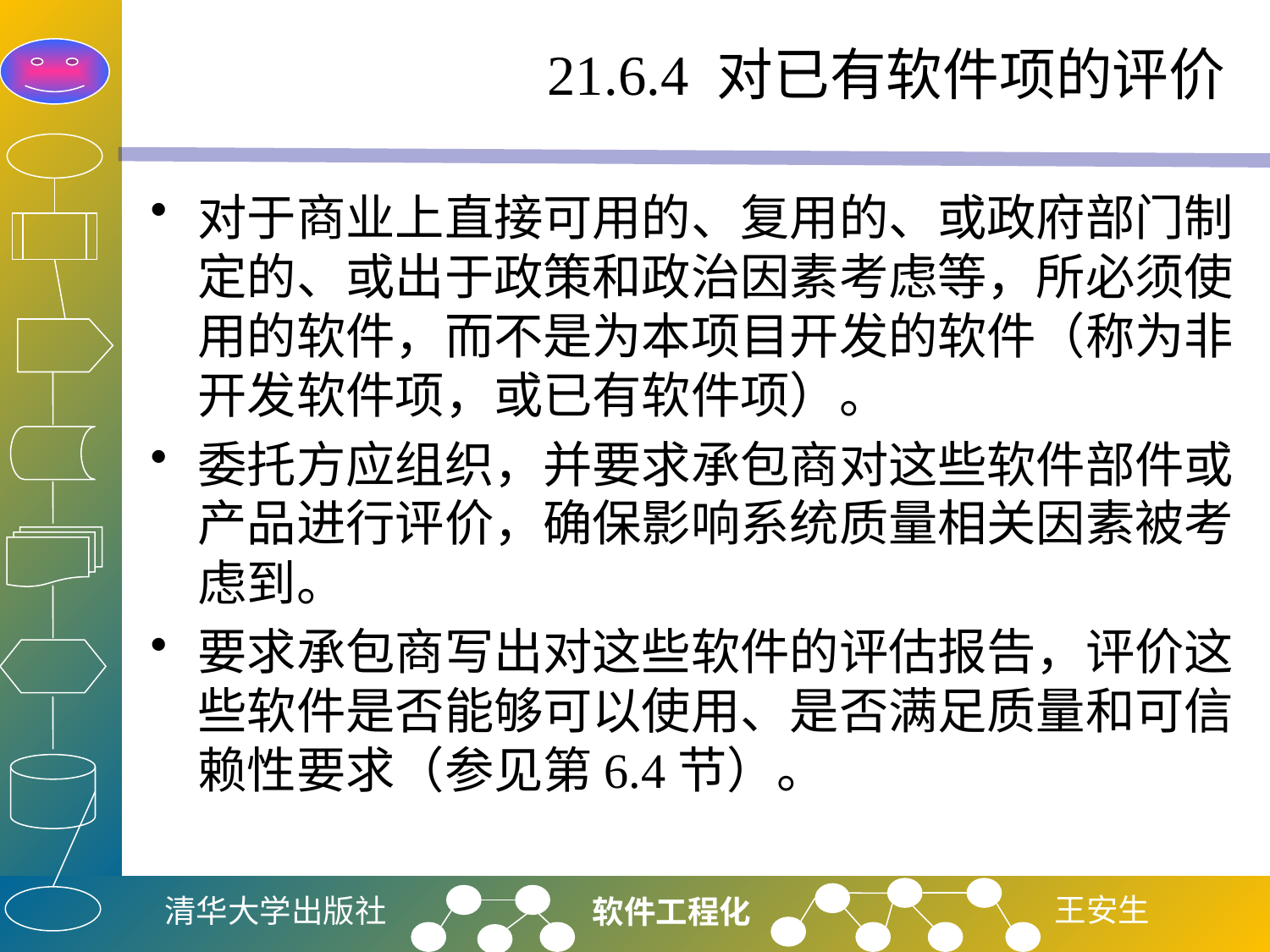

# 21.6.4 对已有软件项的评价
对于商业上直接可用的、复用的、或政府部门制定的、或出于政策和政治因素考虑等，所必须使用的软件，而不是为本项目开发的软件（称为非开发软件项，或已有软件项）。
委托方应组织，并要求承包商对这些软件部件或产品进行评价，确保影响系统质量相关因素被考虑到。
要求承包商写出对这些软件的评估报告，评价这些软件是否能够可以使用、是否满足质量和可信赖性要求（参见第6.4节）。